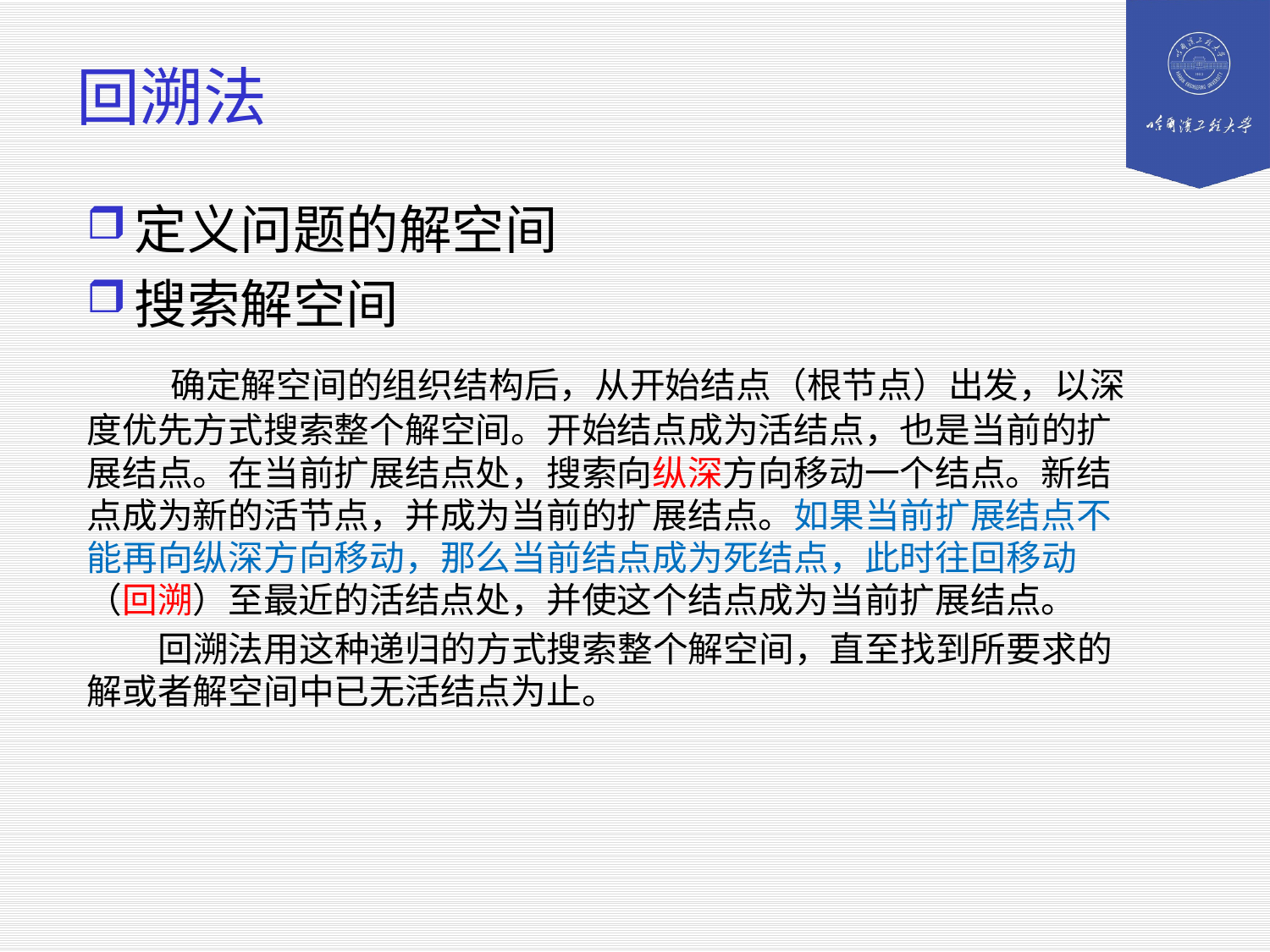

# 回溯法
定义问题的解空间
搜索解空间
      确定解空间的组织结构后，从开始结点（根节点）出发，以深度优先方式搜索整个解空间。开始结点成为活结点，也是当前的扩展结点。在当前扩展结点处，搜索向纵深方向移动一个结点。新结点成为新的活节点，并成为当前的扩展结点。如果当前扩展结点不能再向纵深方向移动，那么当前结点成为死结点，此时往回移动（回溯）至最近的活结点处，并使这个结点成为当前扩展结点。
        回溯法用这种递归的方式搜索整个解空间，直至找到所要求的解或者解空间中已无活结点为止。